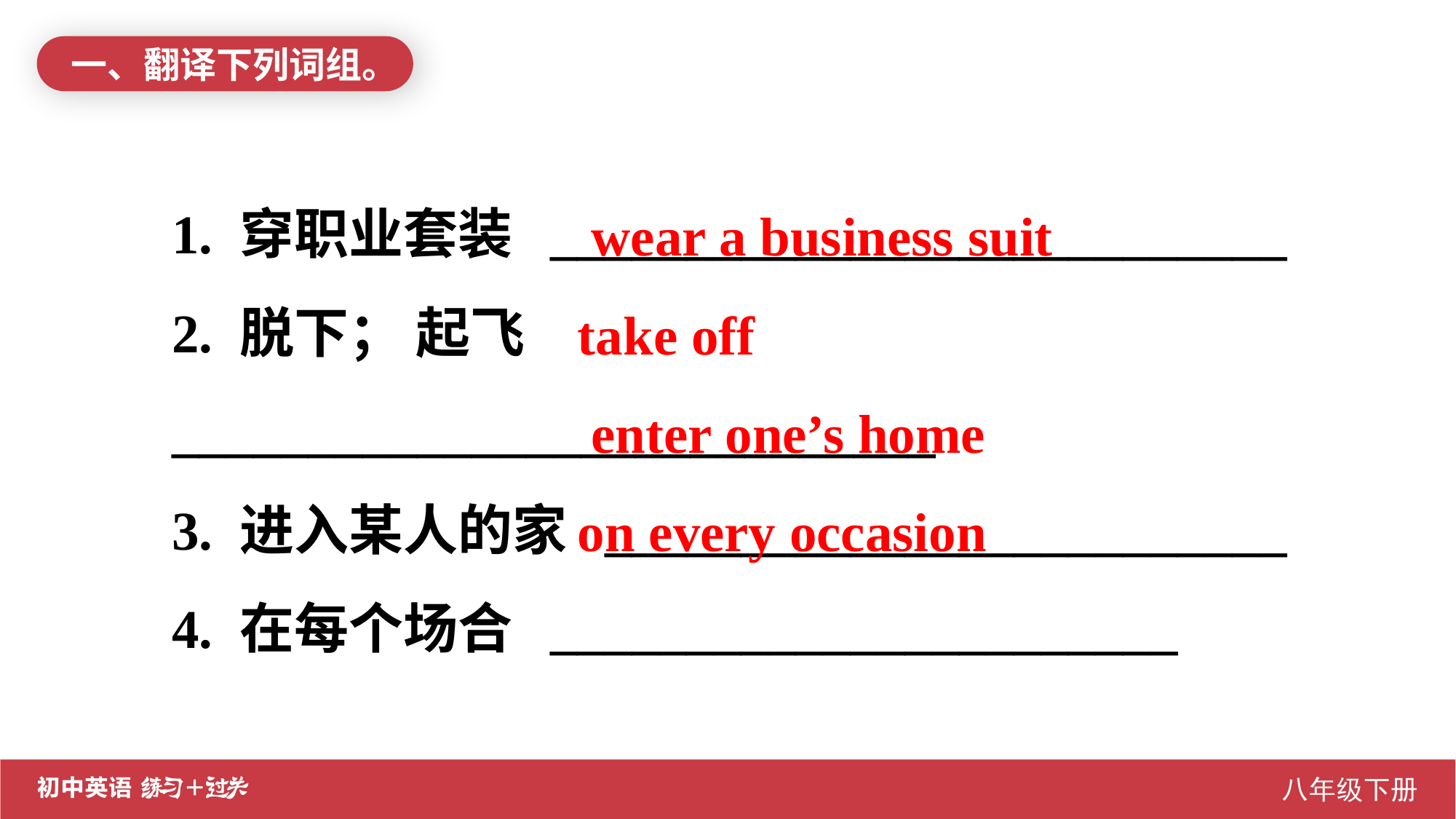

一、翻译下列词组。
1. 穿职业套装  ___________________________
2. 脱下； 起飞  ____________________________
3. 进入某人的家  _________________________
4. 在每个场合  _______________________
 wear a business suit
take off
 enter one’s home
on every occasion